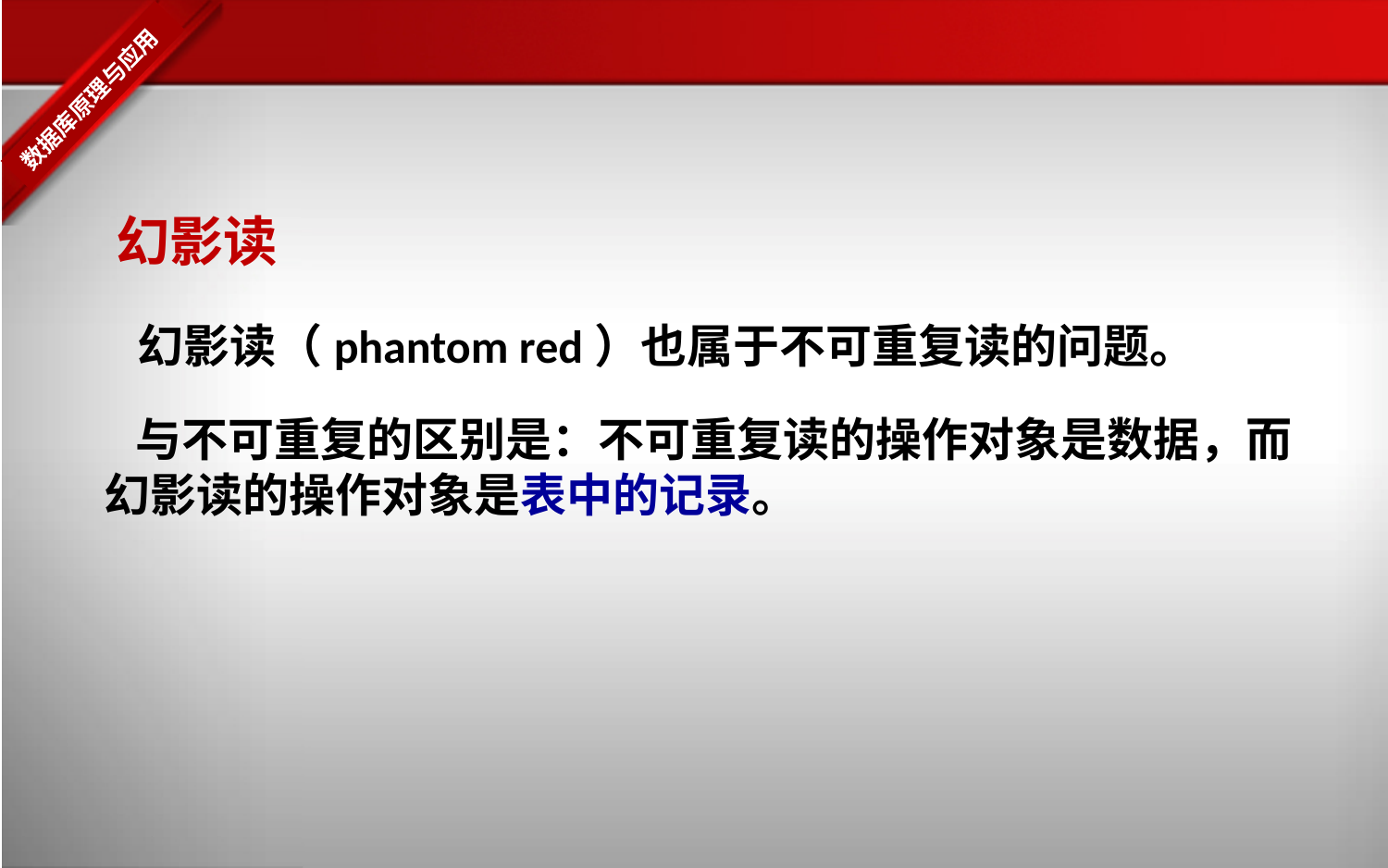

幻影读
   幻影读（phantom red）也属于不可重复读的问题。
  与不可重复的区别是：不可重复读的操作对象是数据，而幻影读的操作对象是表中的记录。